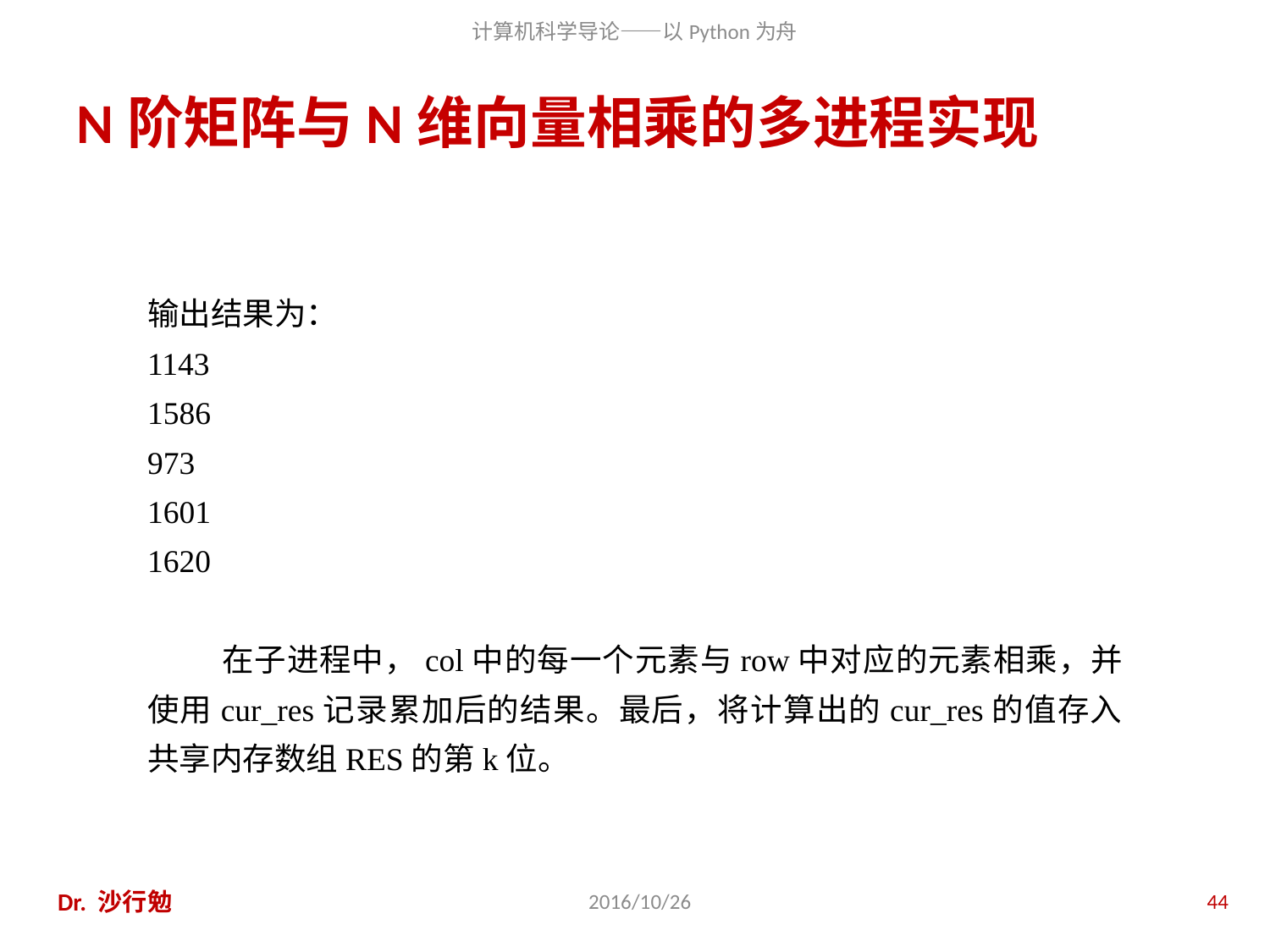

# N阶矩阵与N维向量相乘的多进程实现
输出结果为：
1143
1586
973
1601
1620

   在子进程中，col中的每一个元素与row中对应的元素相乘，并使用cur_res记录累加后的结果。最后，将计算出的cur_res的值存入共享内存数组RES的第k位。
Dr. 沙行勉
2016/10/26
44